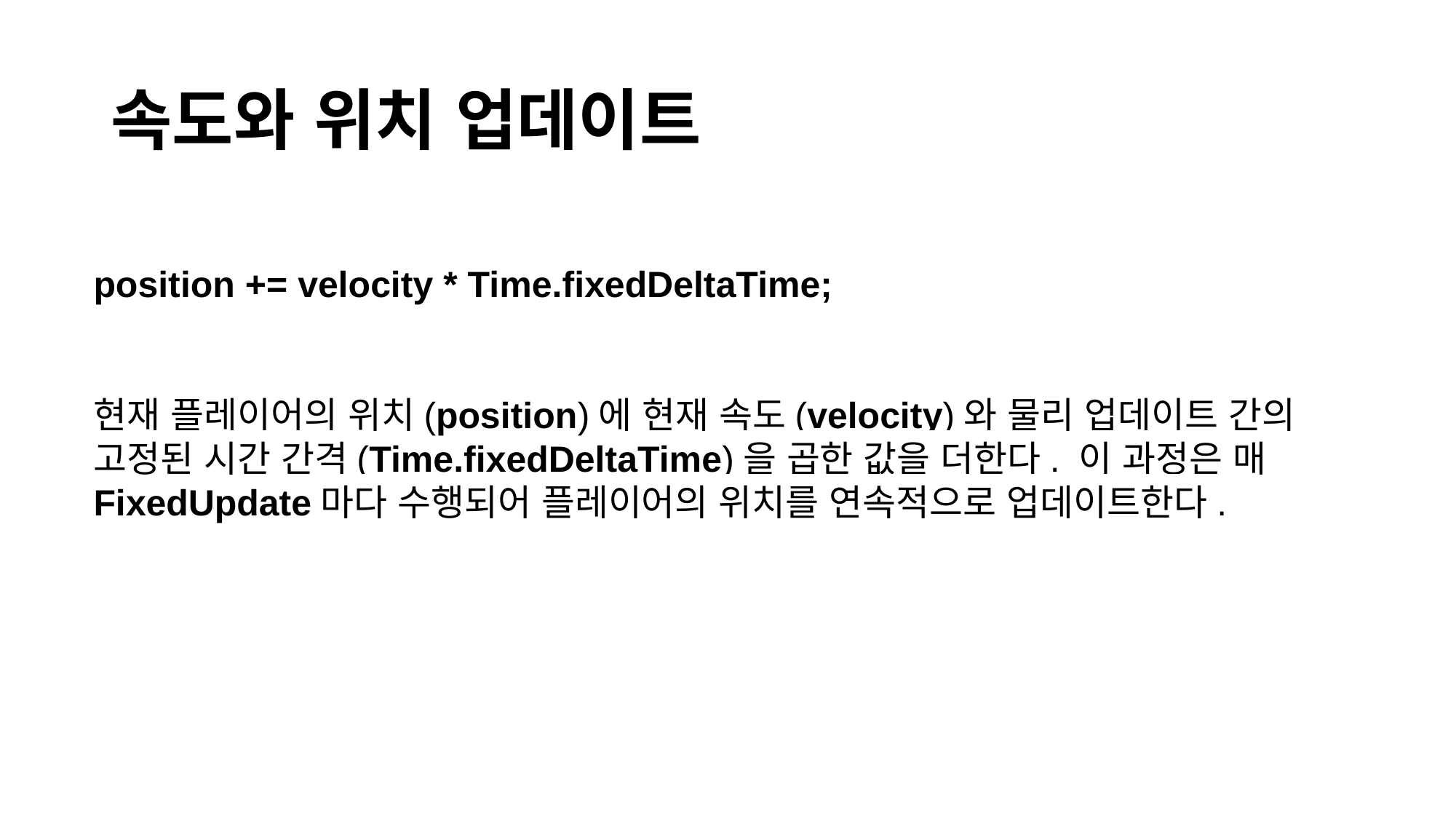

# 속도와 위치 업데이트
position += velocity * Time.fixedDeltaTime;

현재 플레이어의 위치(position)에 현재 속도(velocity)와 물리 업데이트 간의 고정된 시간 간격(Time.fixedDeltaTime)을 곱한 값을 더한다. 이 과정은 매 FixedUpdate마다 수행되어 플레이어의 위치를 연속적으로 업데이트한다.